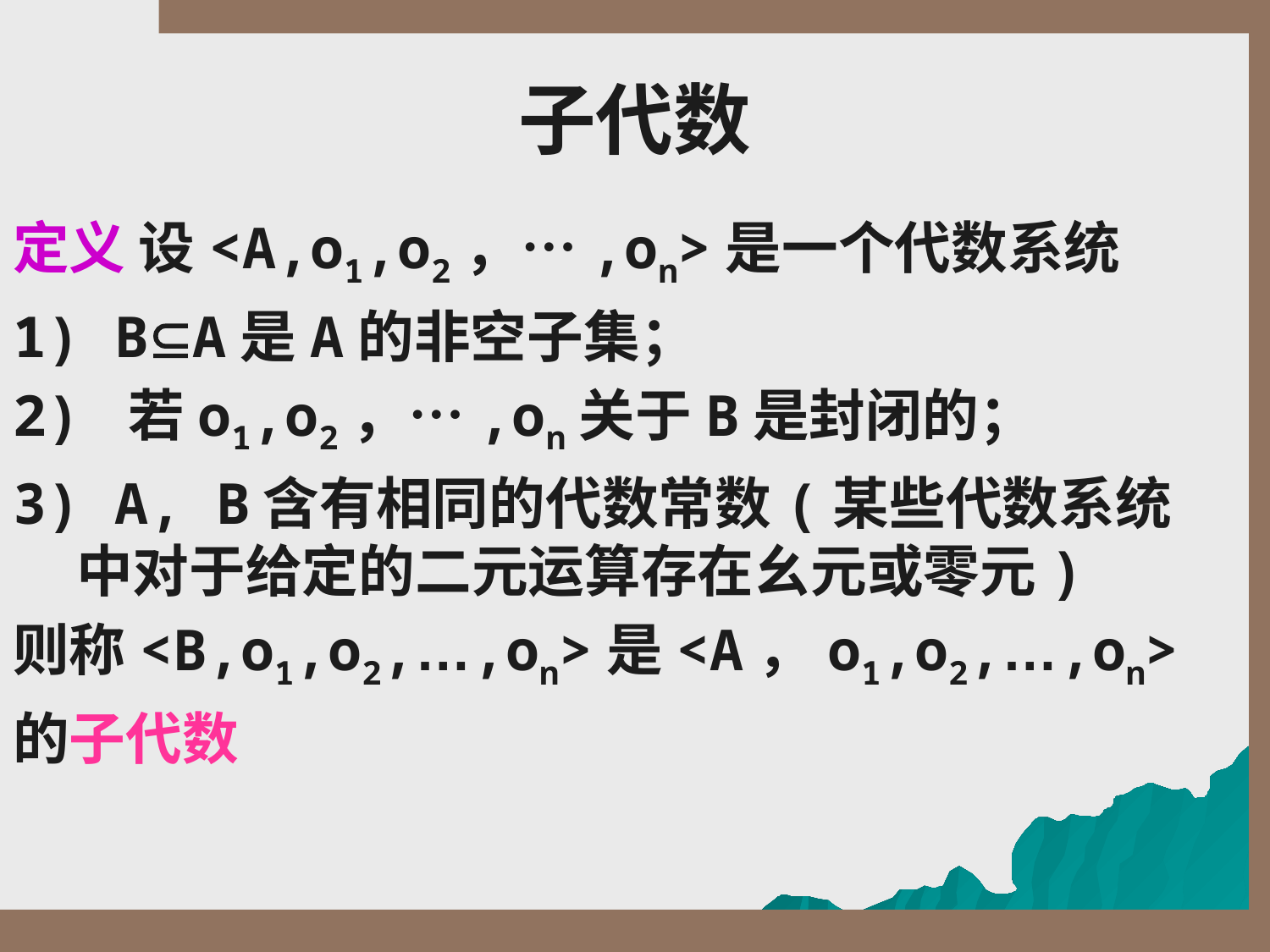

# 子代数
定义 设<A,о1,о2，…,оn>是一个代数系统
1) B⊆A是A的非空子集；
2) 若о1,о2，…,оn关于B是封闭的；
3) A, B含有相同的代数常数(某些代数系统中对于给定的二元运算存在幺元或零元)
则称<B,о1,о2,…,оn>是<A，о1,о2,…,оn>
的子代数。
34